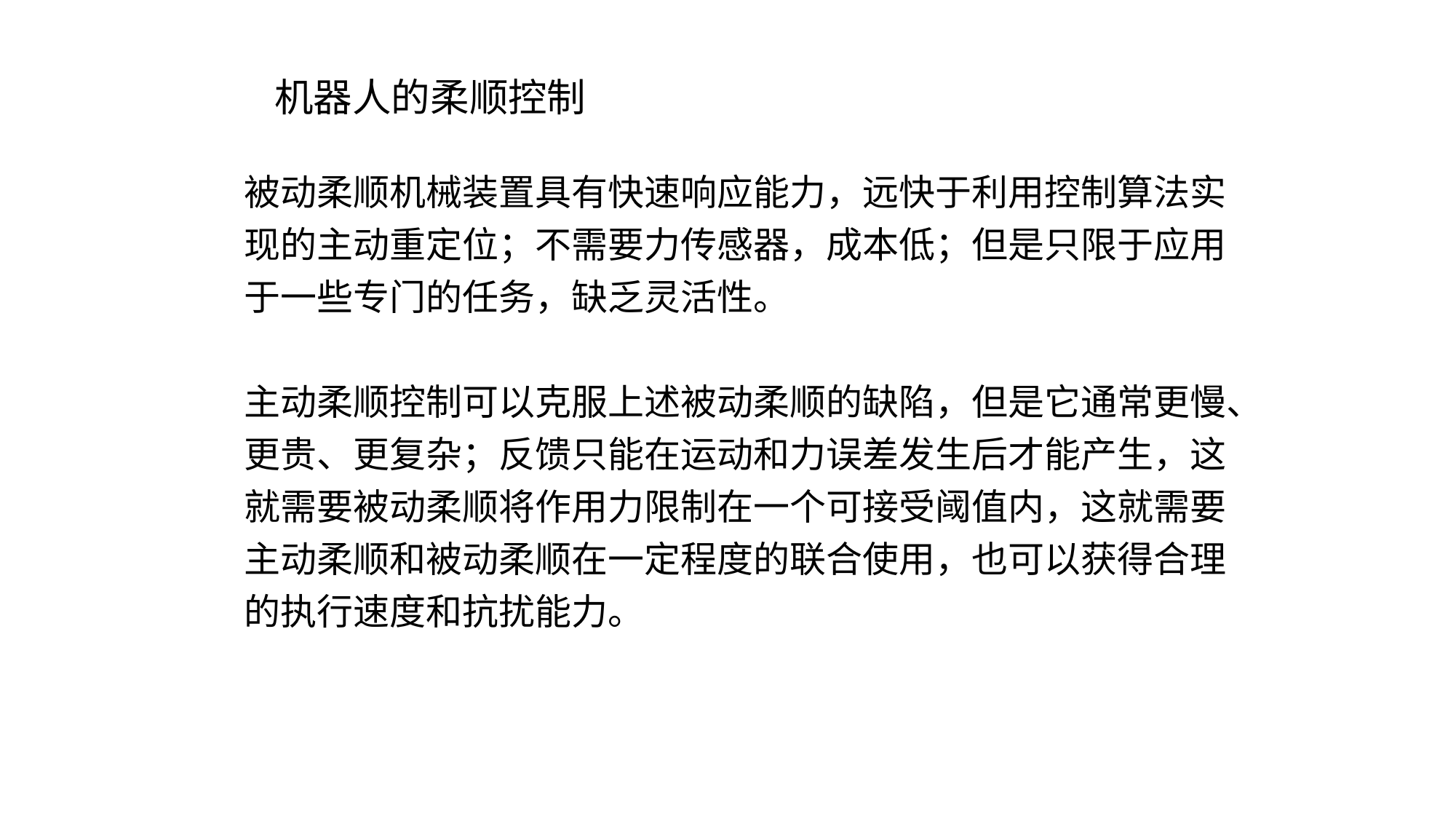

# 机器人的柔顺控制
被动柔顺机械装置具有快速响应能力，远快于利用控制算法实现的主动重定位；不需要力传感器，成本低；但是只限于应用于一些专门的任务，缺乏灵活性。

主动柔顺控制可以克服上述被动柔顺的缺陷，但是它通常更慢、更贵、更复杂；反馈只能在运动和力误差发生后才能产生，这就需要被动柔顺将作用力限制在一个可接受阈值内，这就需要主动柔顺和被动柔顺在一定程度的联合使用，也可以获得合理的执行速度和抗扰能力。